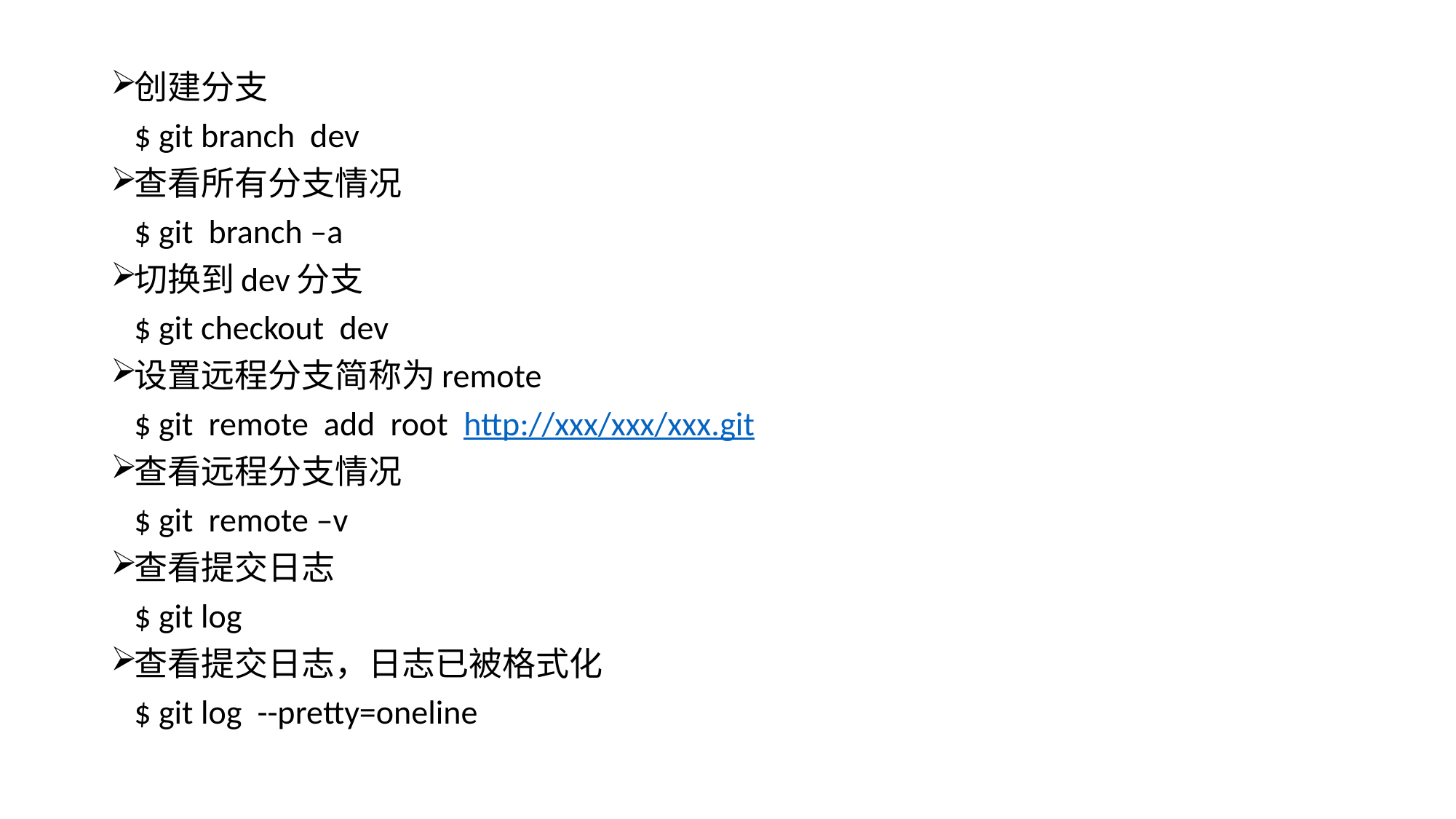

创建分支
	$ git branch  dev
查看所有分支情况
	$ git  branch –a
切换到dev分支
	$ git checkout  dev
设置远程分支简称为remote
	$ git  remote  add  root  http://xxx/xxx/xxx.git
查看远程分支情况
	$ git  remote –v
查看提交日志
	$ git log
查看提交日志，日志已被格式化
	$ git log  --pretty=oneline